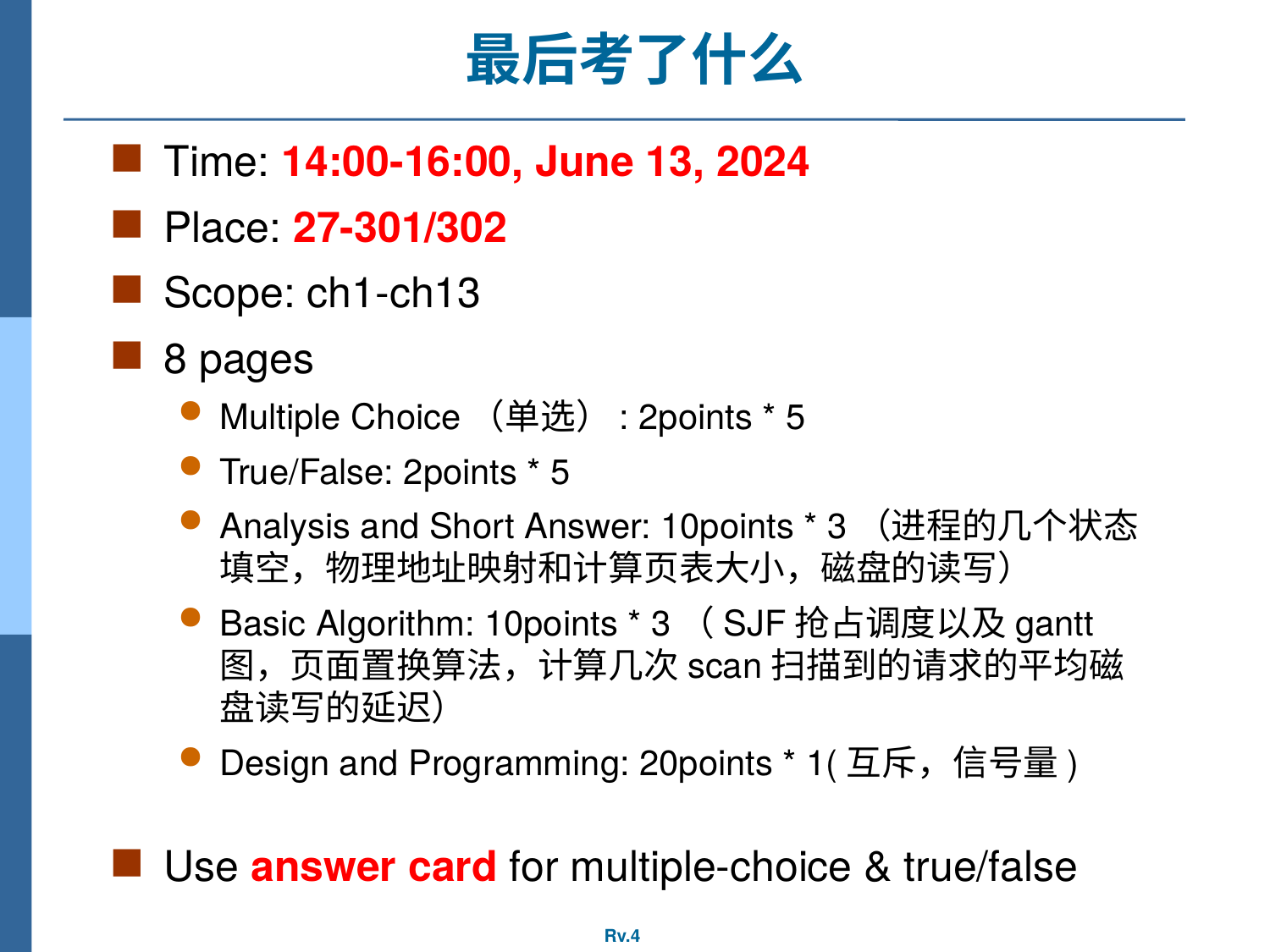

# 最后考了什么
Time: 14:00-16:00, June 13, 2024
Place: 27-301/302
Scope: ch1-ch13
8 pages
Multiple Choice（单选）: 2points * 5
True/False: 2points * 5
Analysis and Short Answer: 10points * 3（进程的几个状态填空，物理地址映射和计算页表大小，磁盘的读写）
Basic Algorithm: 10points * 3（SJF抢占调度以及gantt图，页面置换算法，计算几次scan扫描到的请求的平均磁盘读写的延迟）
Design and Programming: 20points * 1(互斥，信号量)

Use answer card for multiple-choice & true/false